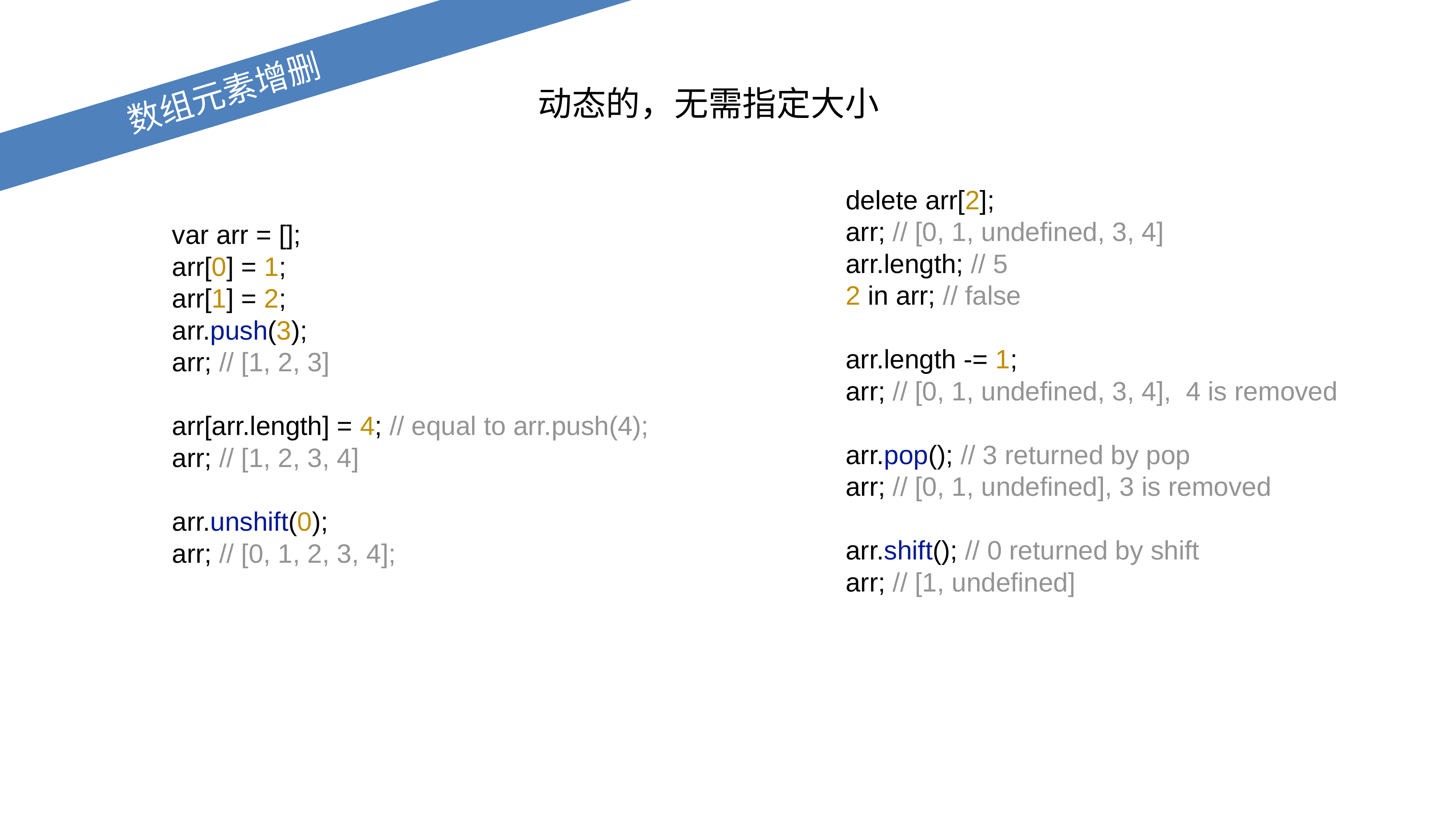

数组元素增删
动态的，无需指定大小
delete arr[2];
arr; // [0, 1, undefined, 3, 4]
arr.length; // 5
2 in arr; // false

arr.length -= 1;
arr; // [0, 1, undefined, 3, 4],  4 is removed

arr.pop(); // 3 returned by pop
arr; // [0, 1, undefined], 3 is removed

arr.shift(); // 0 returned by shift
arr; // [1, undefined]
var arr = [];
arr[0] = 1;
arr[1] = 2;
arr.push(3);
arr; // [1, 2, 3]

arr[arr.length] = 4; // equal to arr.push(4);
arr; // [1, 2, 3, 4]

arr.unshift(0);
arr; // [0, 1, 2, 3, 4];
7